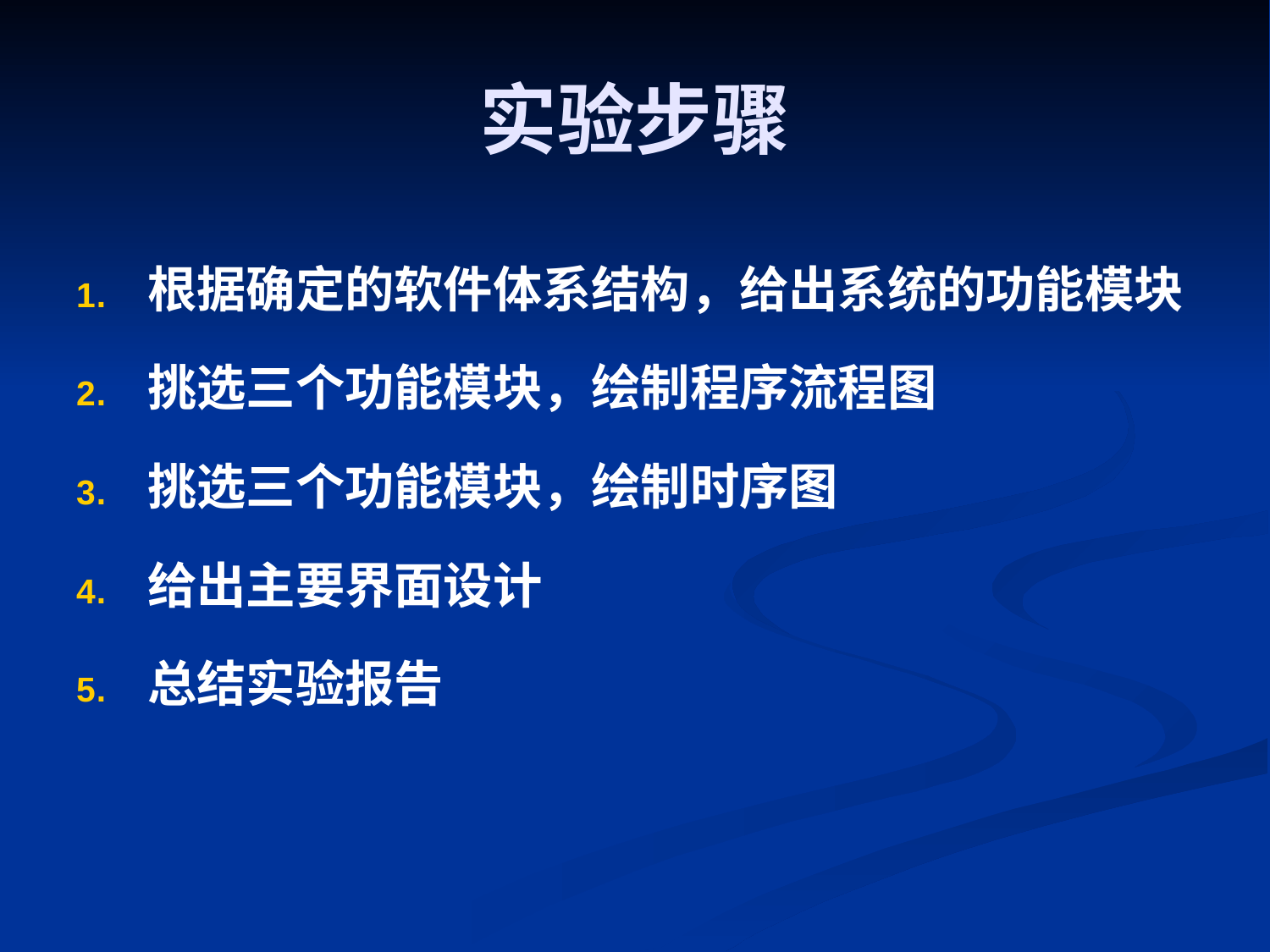

# 实验步骤
根据确定的软件体系结构，给出系统的功能模块
挑选三个功能模块，绘制程序流程图
挑选三个功能模块，绘制时序图
给出主要界面设计
总结实验报告